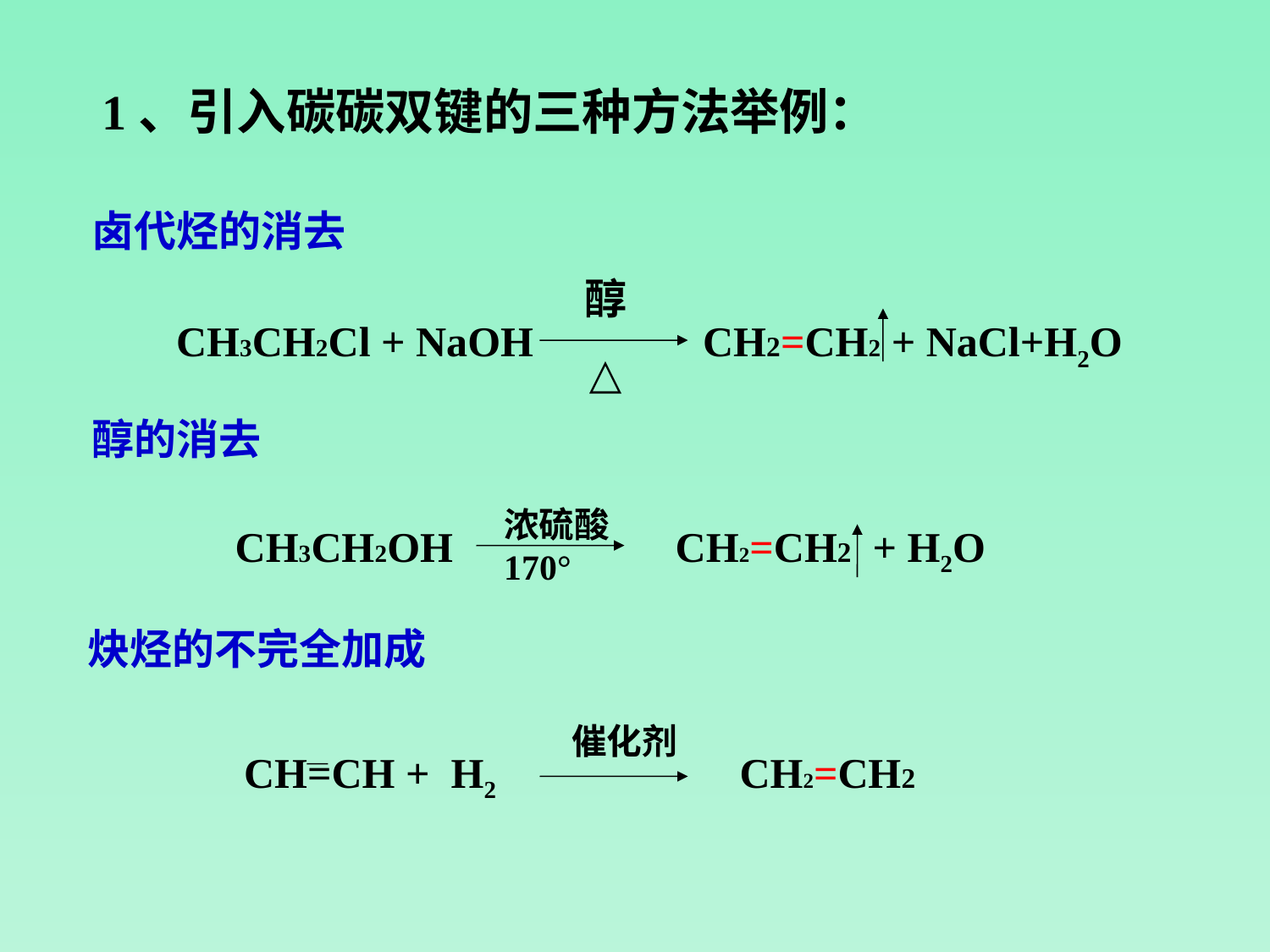

1、引入碳碳双键的三种方法举例：
卤代烃的消去
醇
CH3CH2Cl + NaOH                CH2=CH2 + NaCl+H2O

△

醇的消去
浓硫酸
170°
CH3CH2OH                     CH2=CH2  + H2O

炔烃的不完全加成
催化剂
CH=CH +  H2                       CH2=CH2